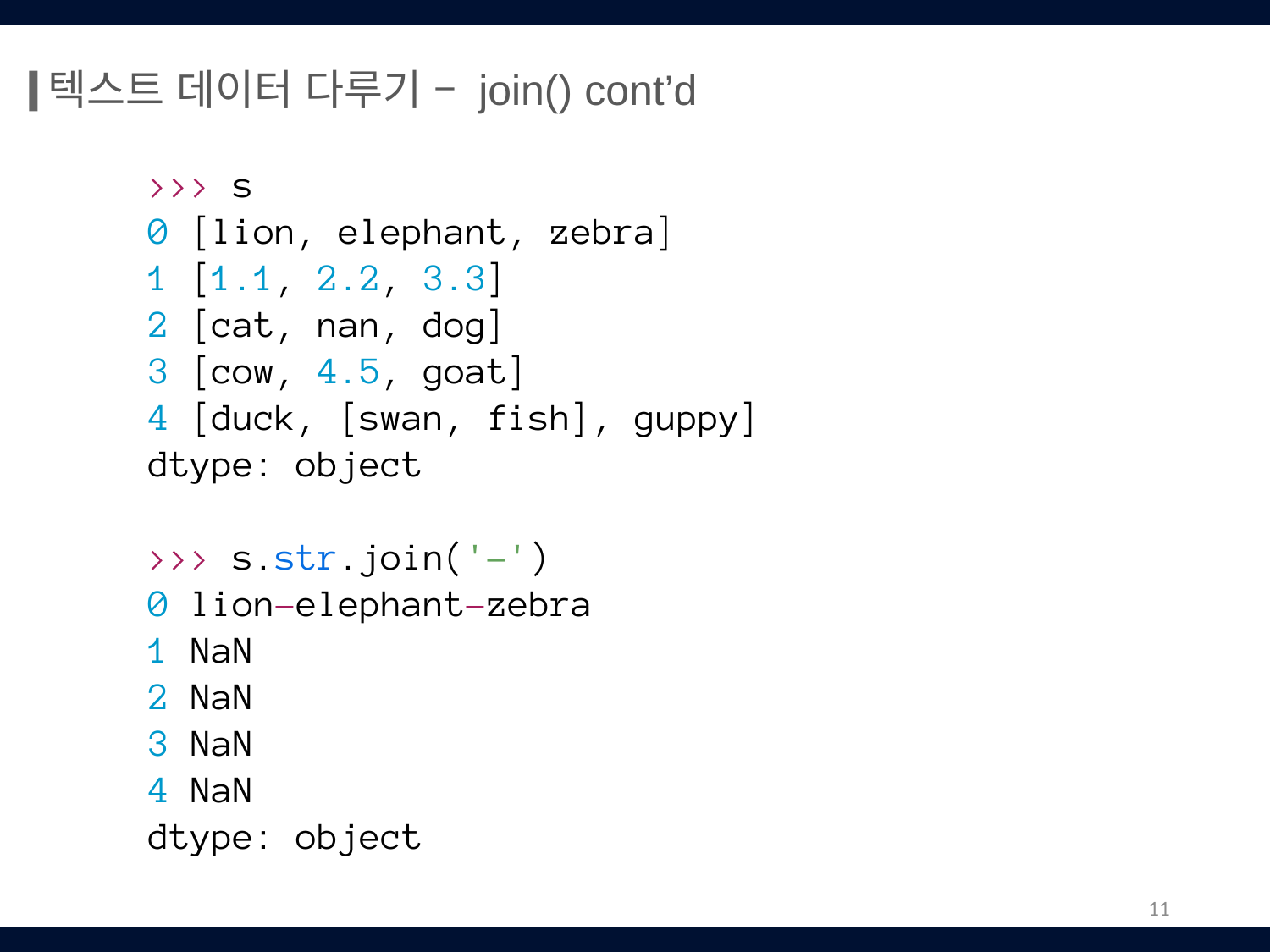

텍스트 데이터 다루기 – join() cont’d
>>> s
0 [lion, elephant, zebra]
1 [1.1, 2.2, 3.3]
2 [cat, nan, dog]
3 [cow, 4.5, goat]
4 [duck, [swan, fish], guppy]
dtype: object

>>> s.str.join('-')
0 lion-elephant-zebra
1 NaN
2 NaN
3 NaN
4 NaN
dtype: object
11